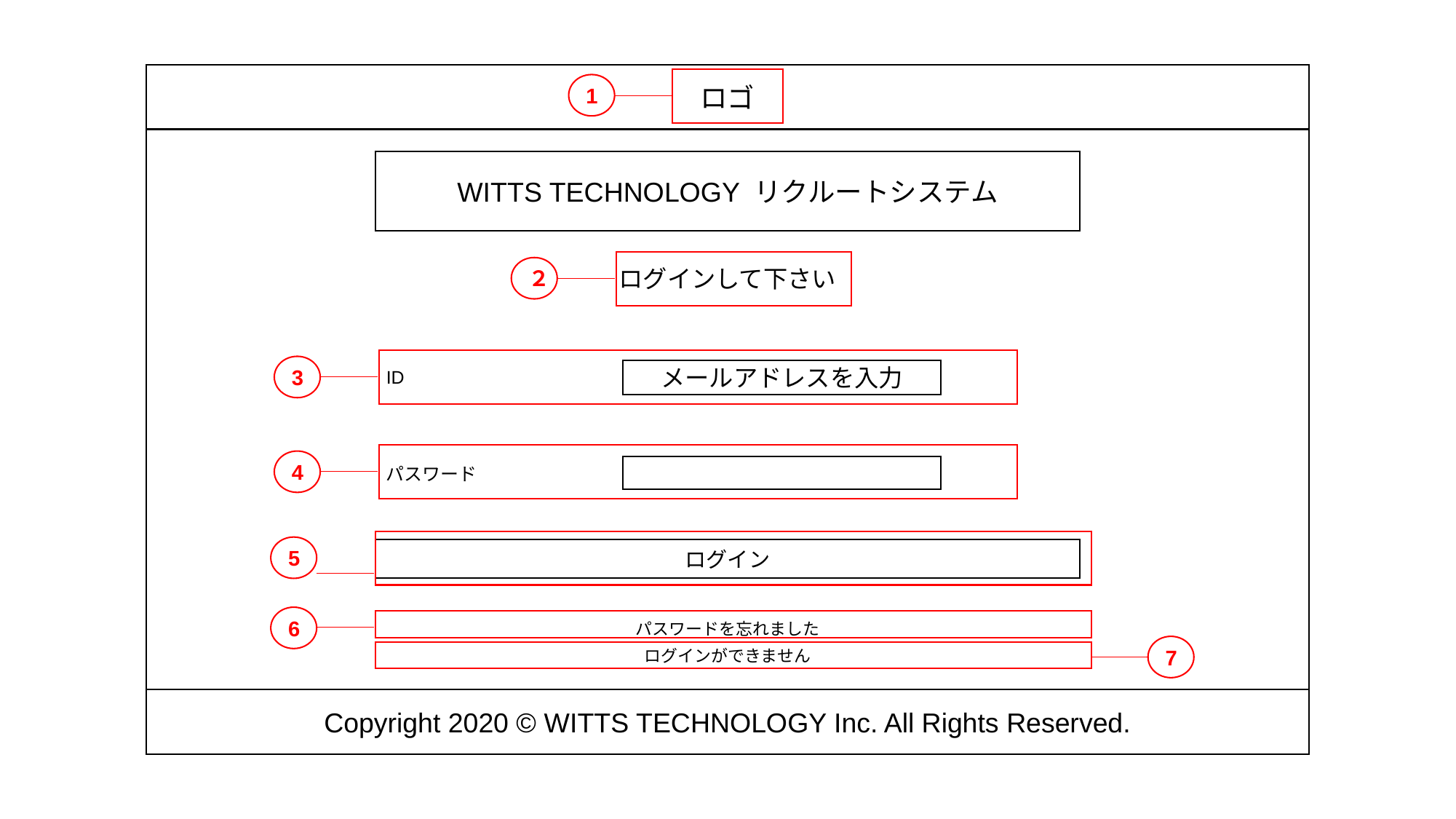

ロゴ

1
WITTS TECHNOLOGY リクルートシステム

ログインして下さい
２
ID
メールアドレスを入力
パスワード

3

4

5
ログイン
6

パスワードを忘れました
7
ログインができません

Copyright 2020 © WITTS TECHNOLOGY Inc. All Rights Reserved.